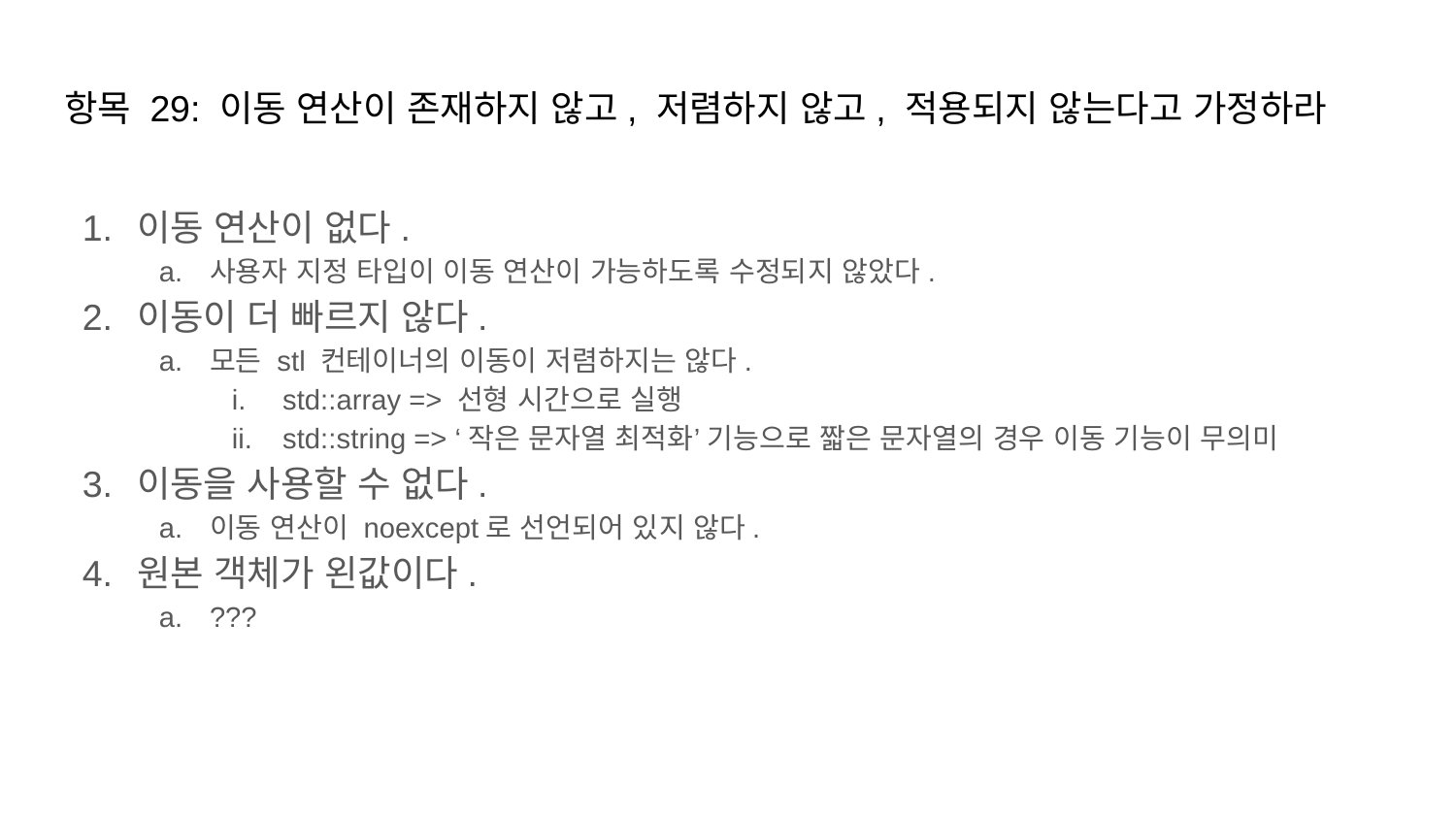

# 항목 29: 이동 연산이 존재하지 않고, 저렴하지 않고, 적용되지 않는다고 가정하라
이동 연산이 없다.
사용자 지정 타입이 이동 연산이 가능하도록 수정되지 않았다.
이동이 더 빠르지 않다.
모든 stl 컨테이너의 이동이 저렴하지는 않다.
std::array => 선형 시간으로 실행
std::string => ‘작은 문자열 최적화’ 기능으로 짧은 문자열의 경우 이동 기능이 무의미
이동을 사용할 수 없다.
이동 연산이 noexcept로 선언되어 있지 않다.
원본 객체가 왼값이다.
???